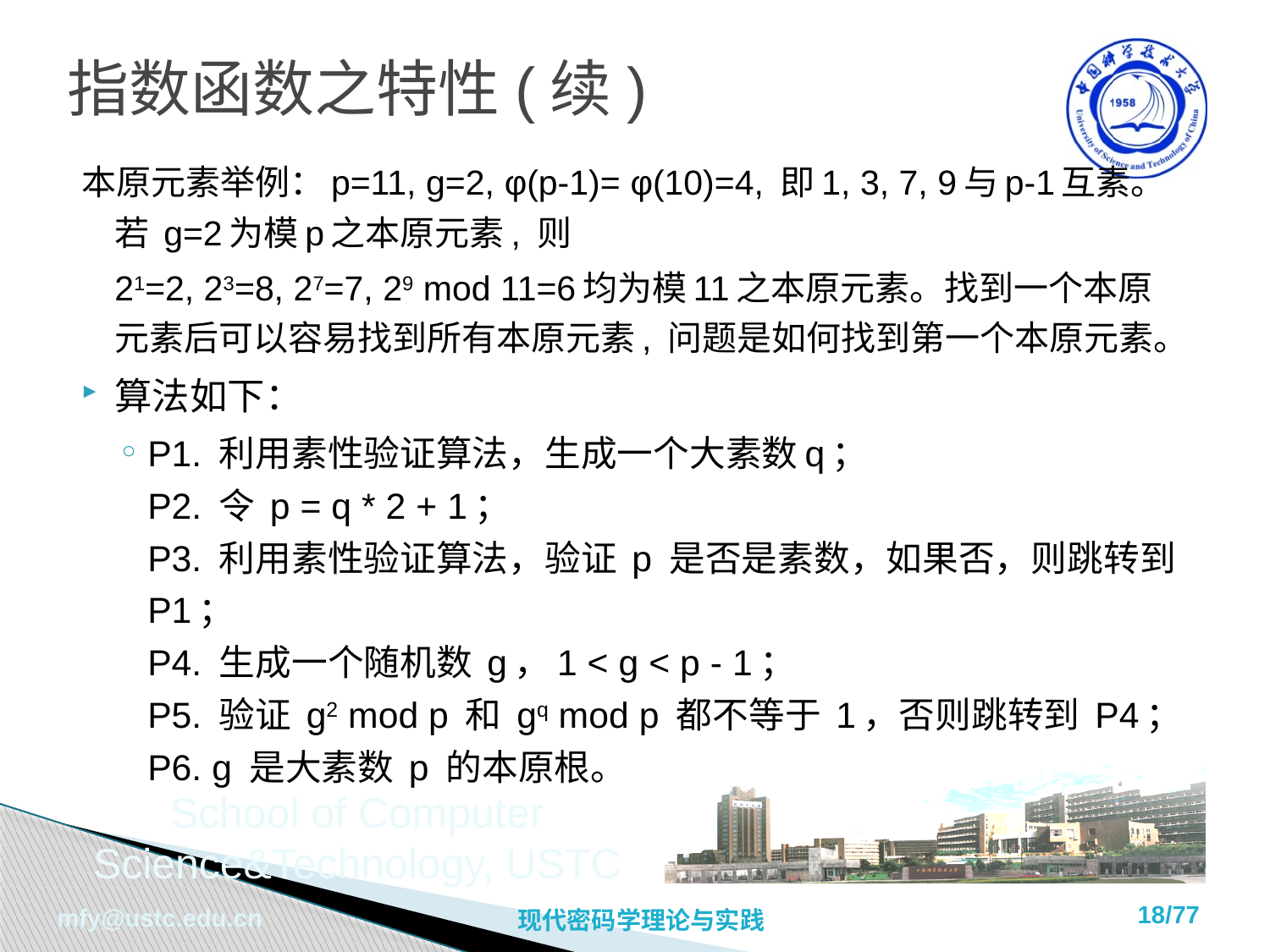

# 指数函数之特性(续)
本原元素举例：p=11, g=2, φ(p-1)= φ(10)=4, 即1, 3, 7, 9与p-1互素。若 g=2为模p之本原元素, 则
	21=2, 23=8, 27=7, 29 mod 11=6均为模11之本原元素。找到一个本原元素后可以容易找到所有本原元素, 问题是如何找到第一个本原元素。
算法如下：
P1. 利用素性验证算法，生成一个大素数q；
P2. 令 p = q * 2 + 1；
P3. 利用素性验证算法，验证 p 是否是素数，如果否，则跳转到P1；
P4. 生成一个随机数 g，1 < g < p - 1；
P5. 验证 g2 mod p 和 gq mod p 都不等于 1，否则跳转到 P4；
P6. g 是大素数 p 的本原根。